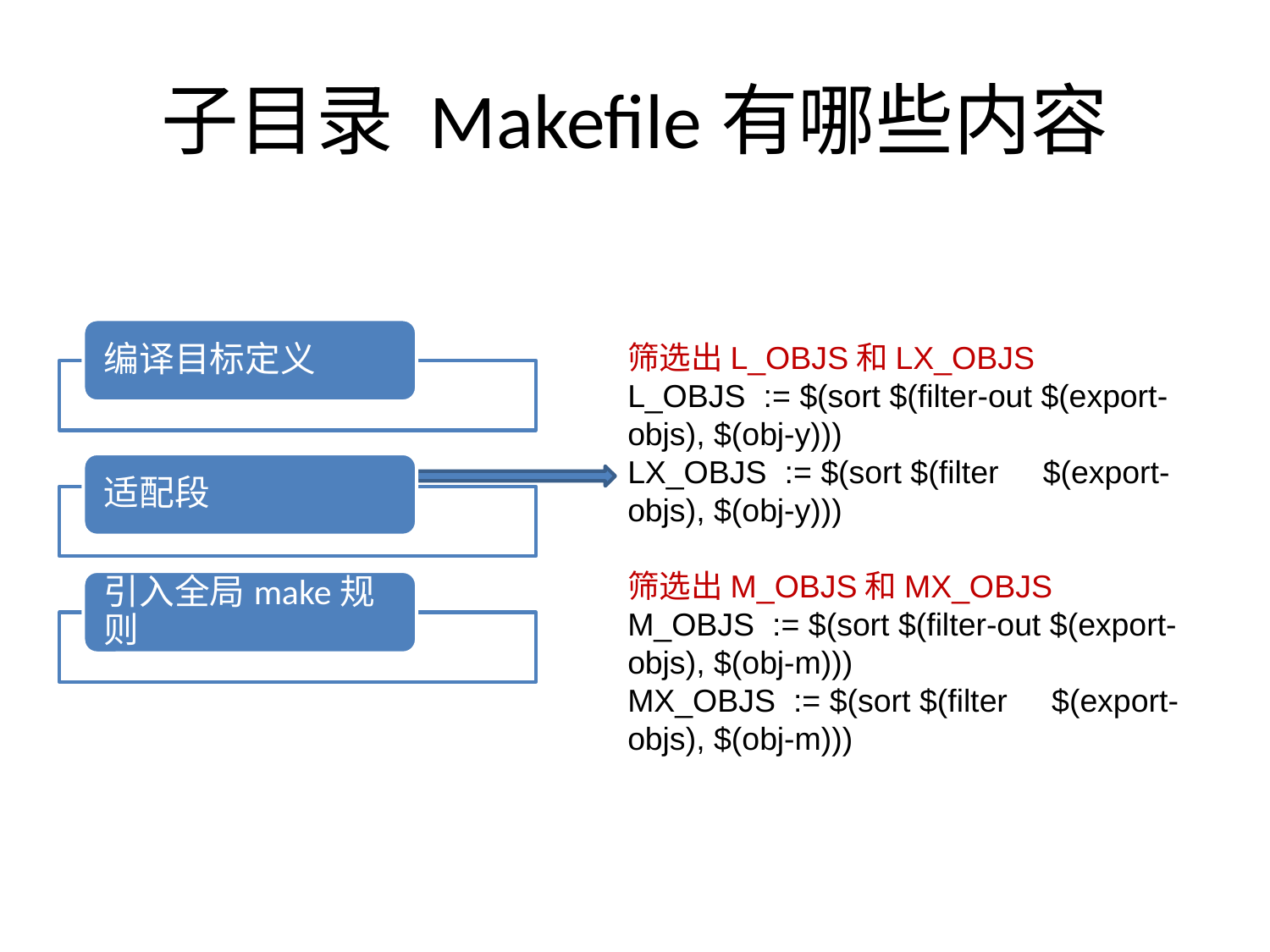

# 子目录 Makefile有哪些内容
编译目标定义
适配段
引入全局make规则
筛选出L_OBJS和LX_OBJS
L_OBJS  := $(sort $(filter-out $(export-objs), $(obj-y)))
LX_OBJS  := $(sort $(filter     $(export-objs), $(obj-y)))

筛选出M_OBJS和MX_OBJS
M_OBJS  := $(sort $(filter-out $(export-objs), $(obj-m)))
MX_OBJS  := $(sort $(filter     $(export-objs), $(obj-m)))